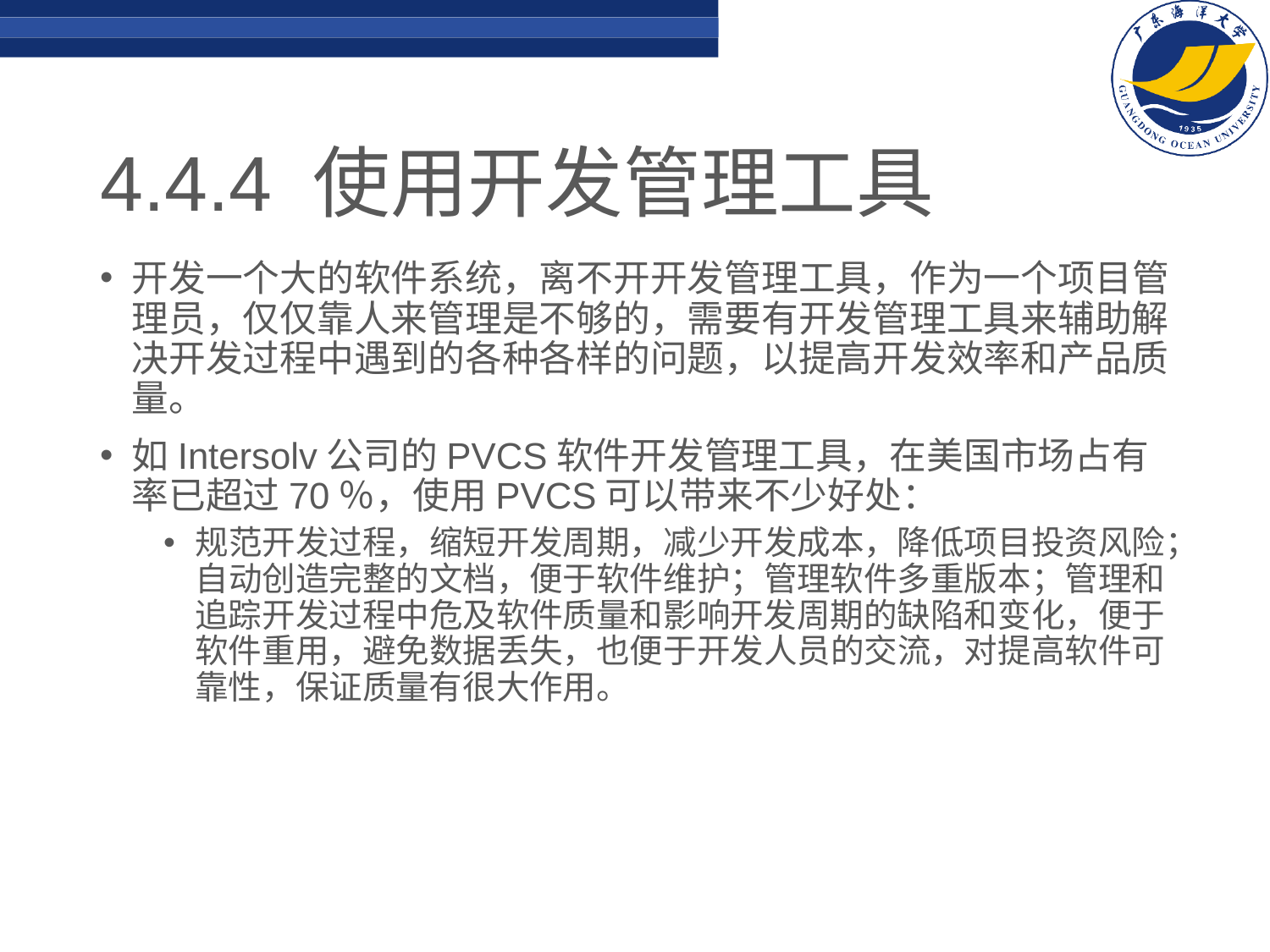

# 4.4.4 使用开发管理工具
开发一个大的软件系统，离不开开发管理工具，作为一个项目管理员，仅仅靠人来管理是不够的，需要有开发管理工具来辅助解决开发过程中遇到的各种各样的问题，以提高开发效率和产品质量。
如Intersolv公司的PVCS软件开发管理工具，在美国市场占有率已超过70％，使用PVCS可以带来不少好处：
规范开发过程，缩短开发周期，减少开发成本，降低项目投资风险；自动创造完整的文档，便于软件维护；管理软件多重版本；管理和追踪开发过程中危及软件质量和影响开发周期的缺陷和变化，便于软件重用，避免数据丢失，也便于开发人员的交流，对提高软件可靠性，保证质量有很大作用。
37